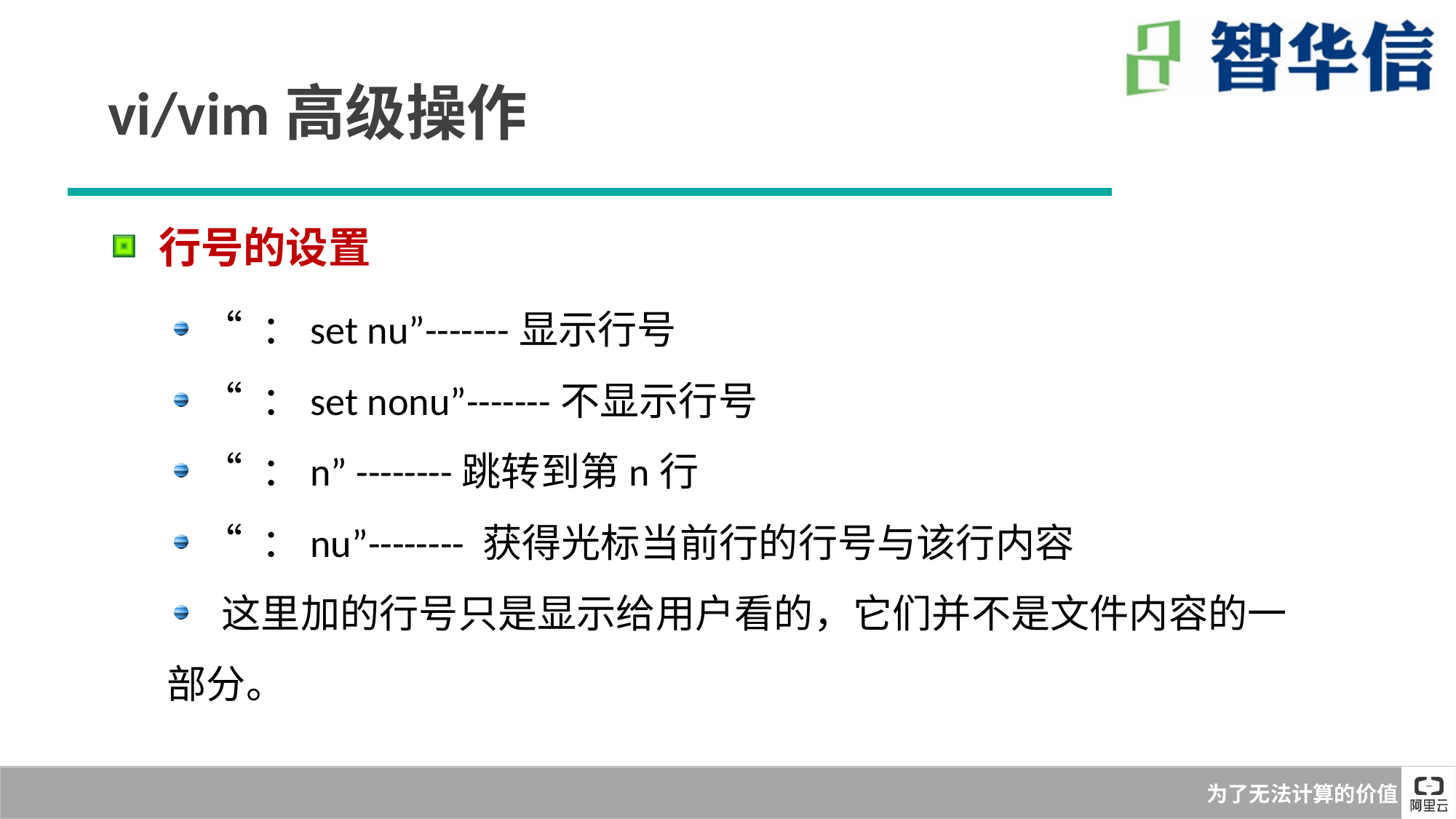

vi/vim高级操作
 行号的设置
 “ ：set nu”-------显示行号
 “ ：set nonu”-------不显示行号
 “ ：n” --------跳转到第n行
 “ ：nu”-------- 获得光标当前行的行号与该行内容
  这里加的行号只是显示给用户看的，它们并不是文件内容的一部分。